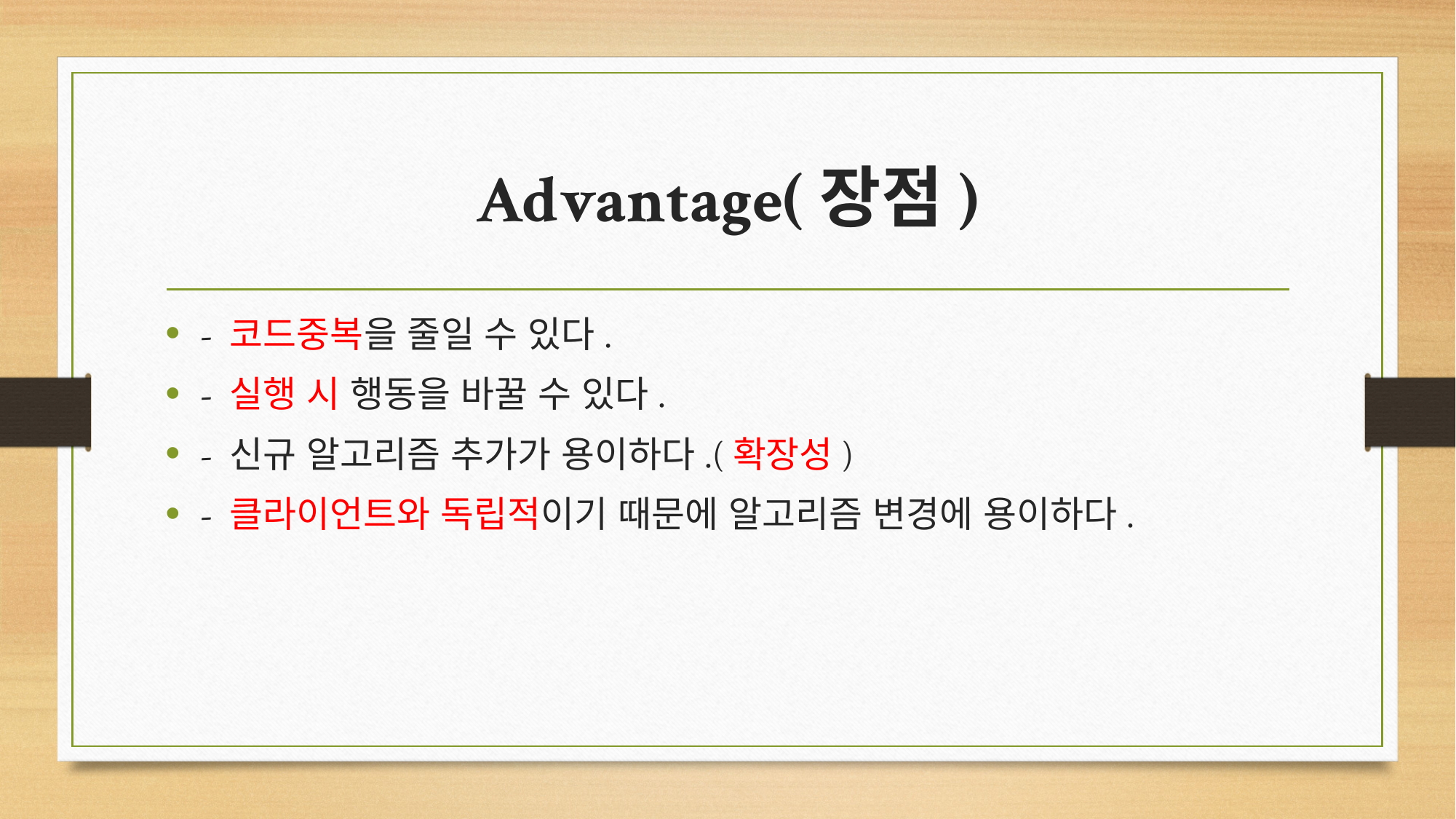

# Advantage(장점)
- 코드중복을 줄일 수 있다.
- 실행 시 행동을 바꿀 수 있다.
- 신규 알고리즘 추가가 용이하다.(확장성)
- 클라이언트와 독립적이기 때문에 알고리즘 변경에 용이하다.